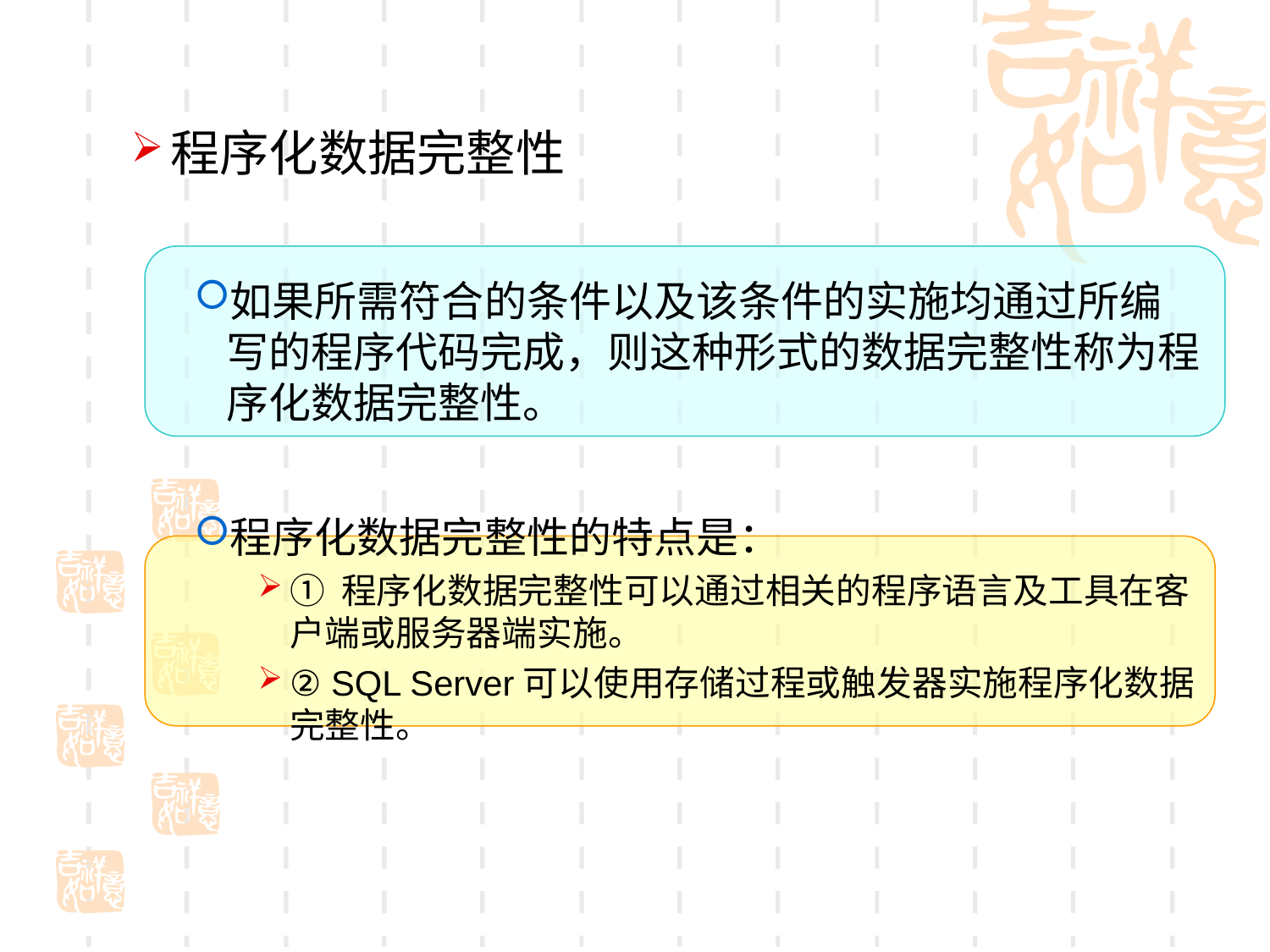

程序化数据完整性

如果所需符合的条件以及该条件的实施均通过所编写的程序代码完成，则这种形式的数据完整性称为程序化数据完整性。

程序化数据完整性的特点是：
① 程序化数据完整性可以通过相关的程序语言及工具在客户端或服务器端实施。
② SQL Server可以使用存储过程或触发器实施程序化数据完整性。